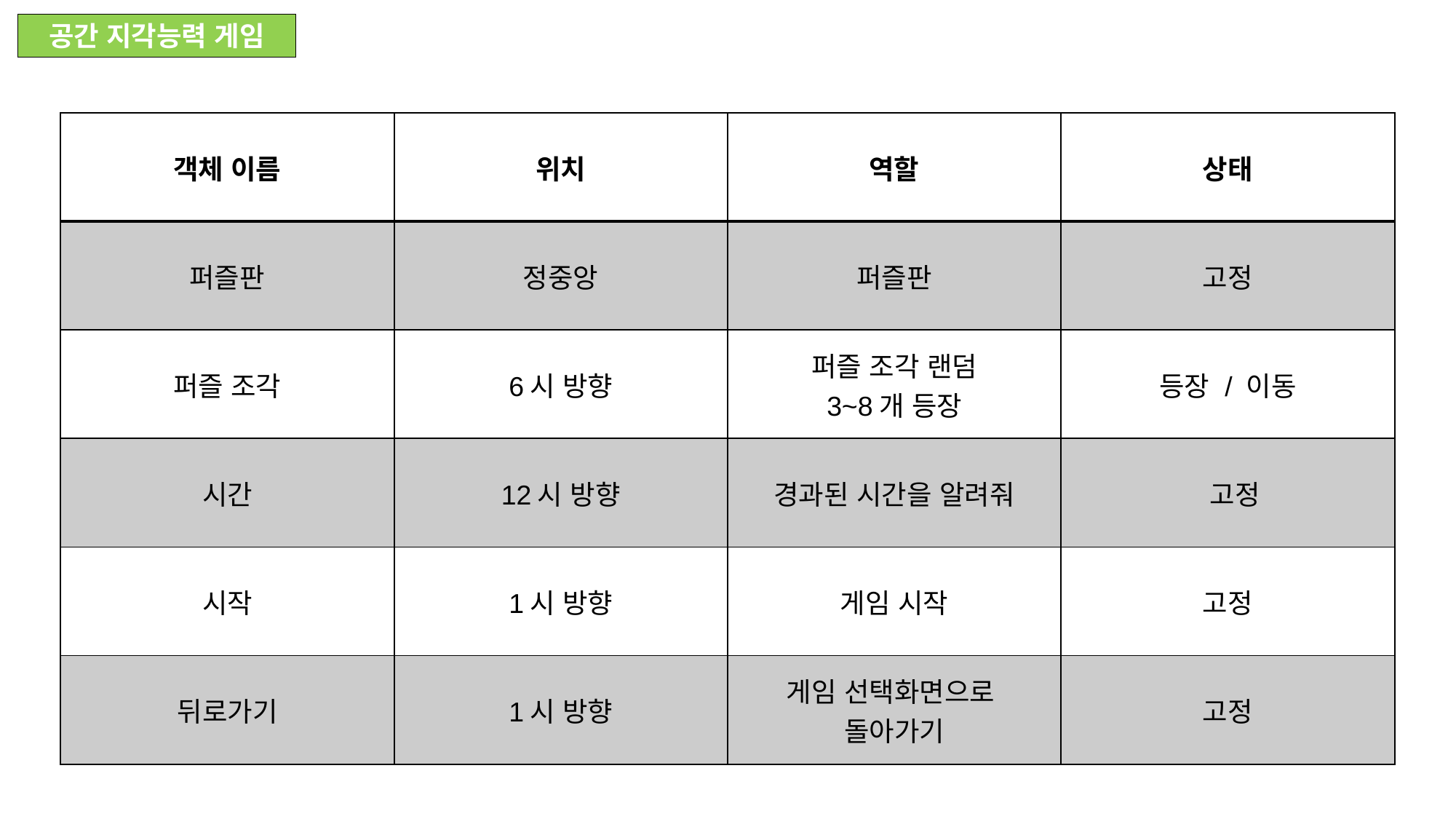

공간 지각능력 게임
| 객체 이름 | 위치 | 역할 | 상태 |
| --- | --- | --- | --- |
| 퍼즐판 | 정중앙 | 퍼즐판 | 고정 |
| 퍼즐 조각 | 6시 방향 | 퍼즐 조각 랜덤 3~8개 등장 | 등장 / 이동 |
| 시간 | 12시 방향 | 경과된 시간을 알려줘 | 고정 |
| 시작 | 1시 방향 | 게임 시작 | 고정 |
| 뒤로가기 | 1시 방향 | 게임 선택화면으로 돌아가기 | 고정 |